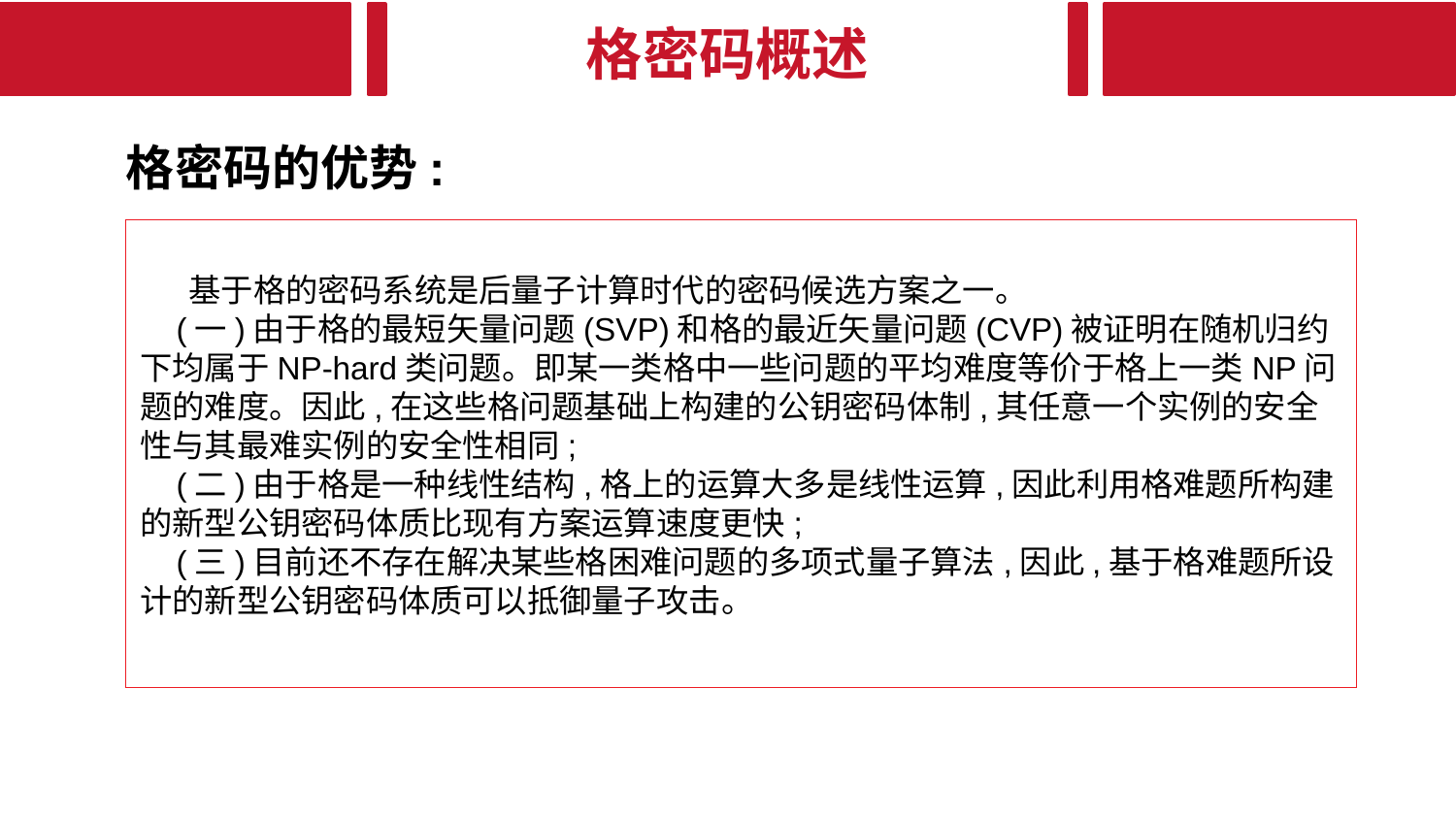

格密码概述
格密码的优势:

    基于格的密码系统是后量子计算时代的密码候选方案之一。
    (一)由于格的最短矢量问题(SVP)和格的最近矢量问题(CVP)被证明在随机归约下均属于NP-hard类问题。即某一类格中一些问题的平均难度等价于格上一类NP问题的难度。因此,在这些格问题基础上构建的公钥密码体制,其任意一个实例的安全性与其最难实例的安全性相同;
    (二)由于格是一种线性结构,格上的运算大多是线性运算,因此利用格难题所构建的新型公钥密码体质比现有方案运算速度更快;
    (三)目前还不存在解决某些格困难问题的多项式量子算法,因此,基于格难题所设计的新型公钥密码体质可以抵御量子攻击。